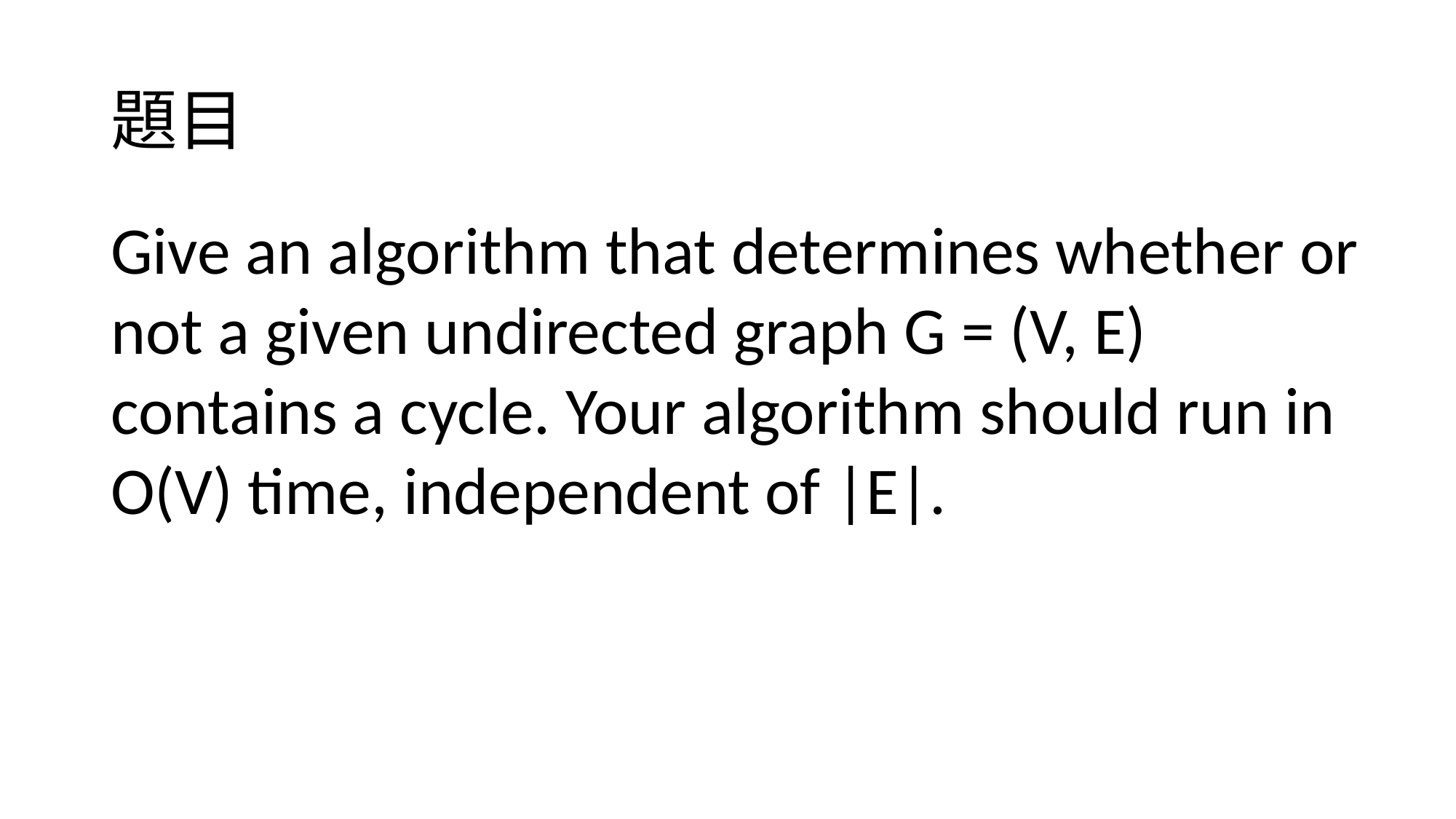

# 題目
Give an algorithm that determines whether or not a given undirected graph G = (V, E) contains a cycle. Your algorithm should run in O(V) time, independent of |E|.